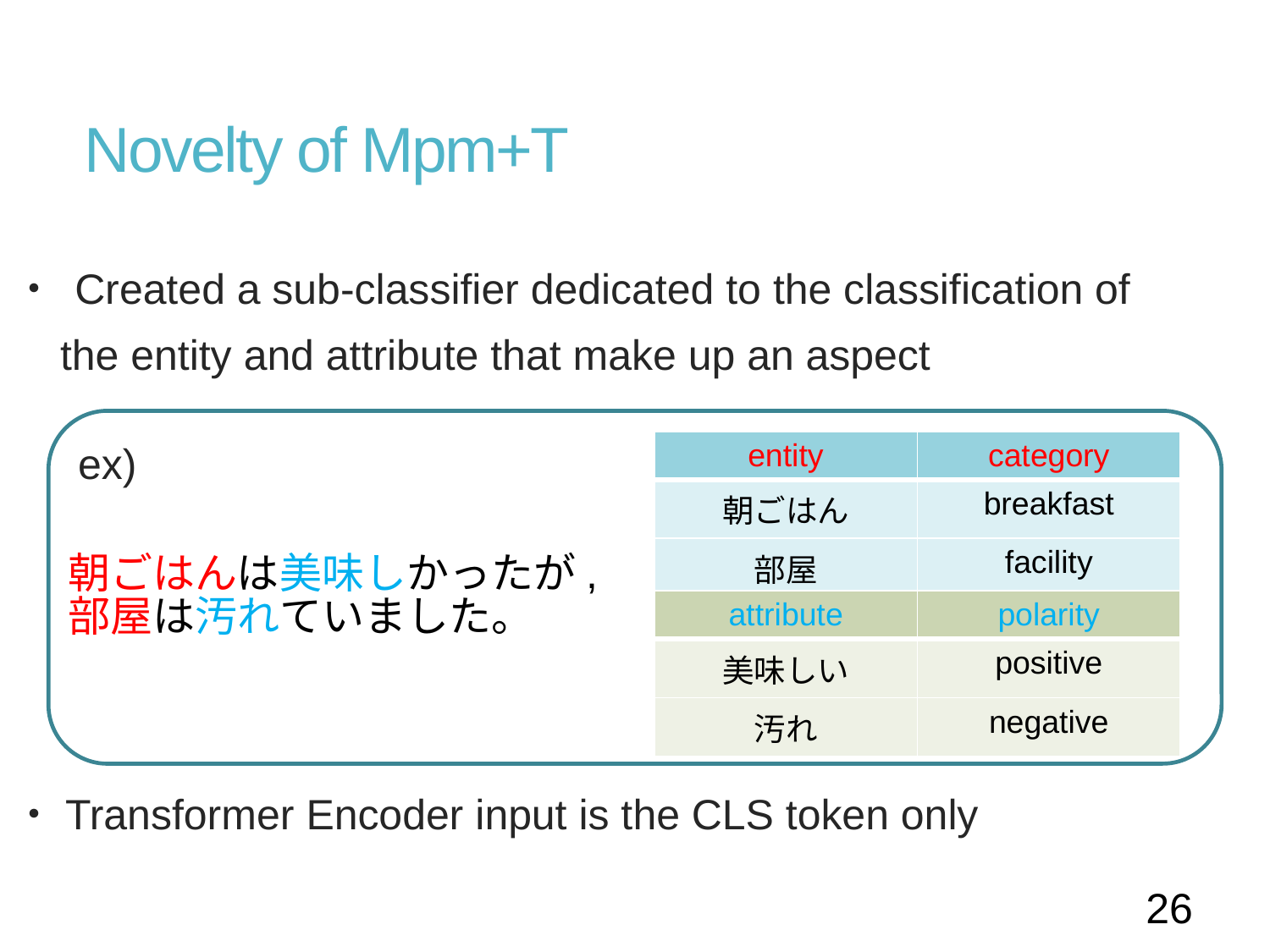

Novelty of Mpm+T
・ Created a sub-classifier dedicated to the classification of
    the entity and attribute that make up an aspect
　ex)
　朝ごはんは美味しかったが,
　部屋は汚れていました。

・Transformer Encoder input is the CLS token only

| entity | category |
| --- | --- |
| 朝ごはん | breakfast |
| 部屋 | facility |
| attribute | polarity |
| --- | --- |
| 美味しい | positive |
| 汚れ | negative |
26